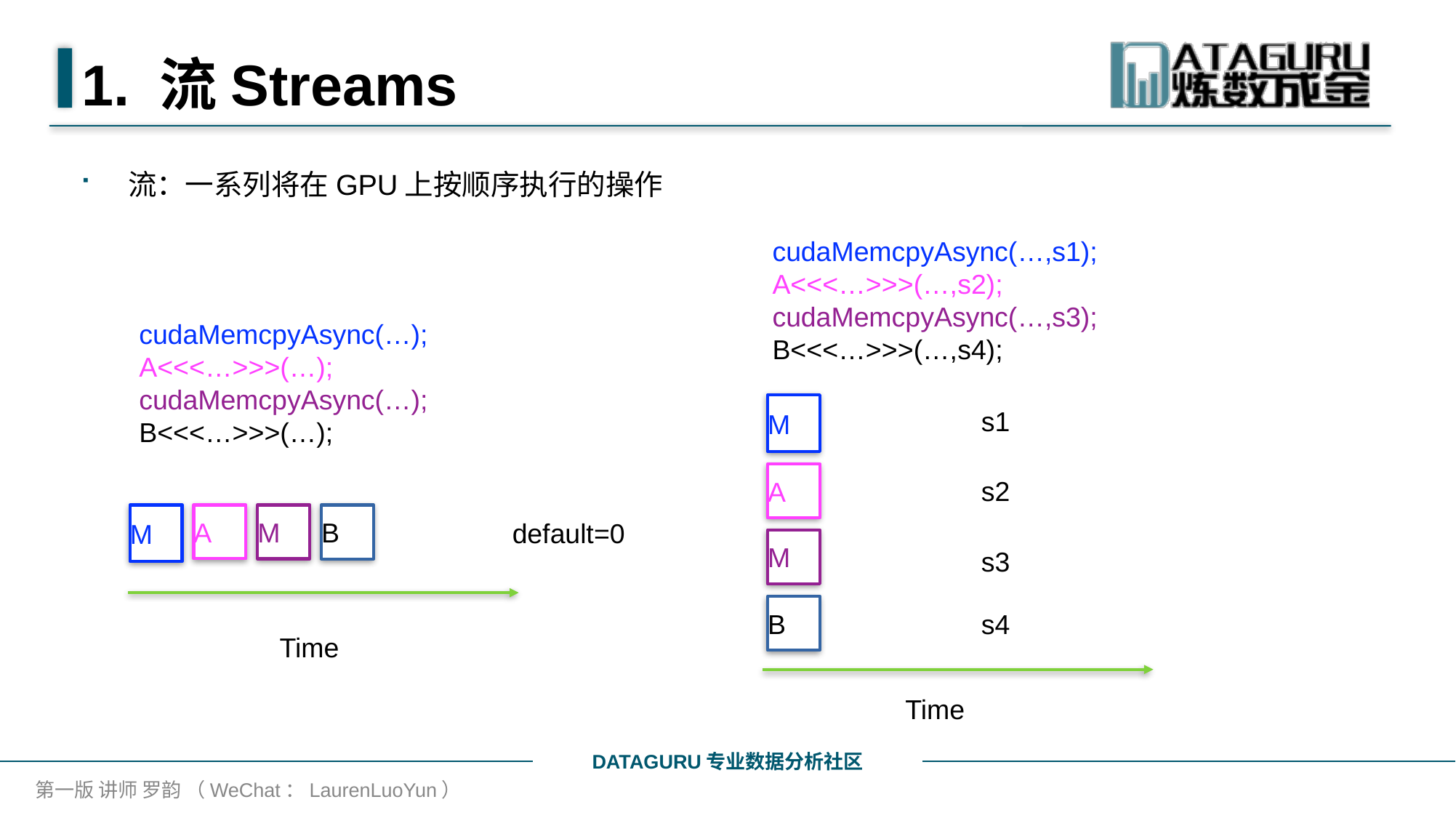

# 1. 流Streams
流：一系列将在GPU上按顺序执行的操作
cudaMemcpyAsync(…,s1);
A<<<…>>>(…,s2);
cudaMemcpyAsync(…,s3);
B<<<…>>>(…,s4);
cudaMemcpyAsync(…);
A<<<…>>>(…);
cudaMemcpyAsync(…);
B<<<…>>>(…);
M
s1
A
s2
M
A
M
B
default=0
M
s3

B
s4
Time

Time